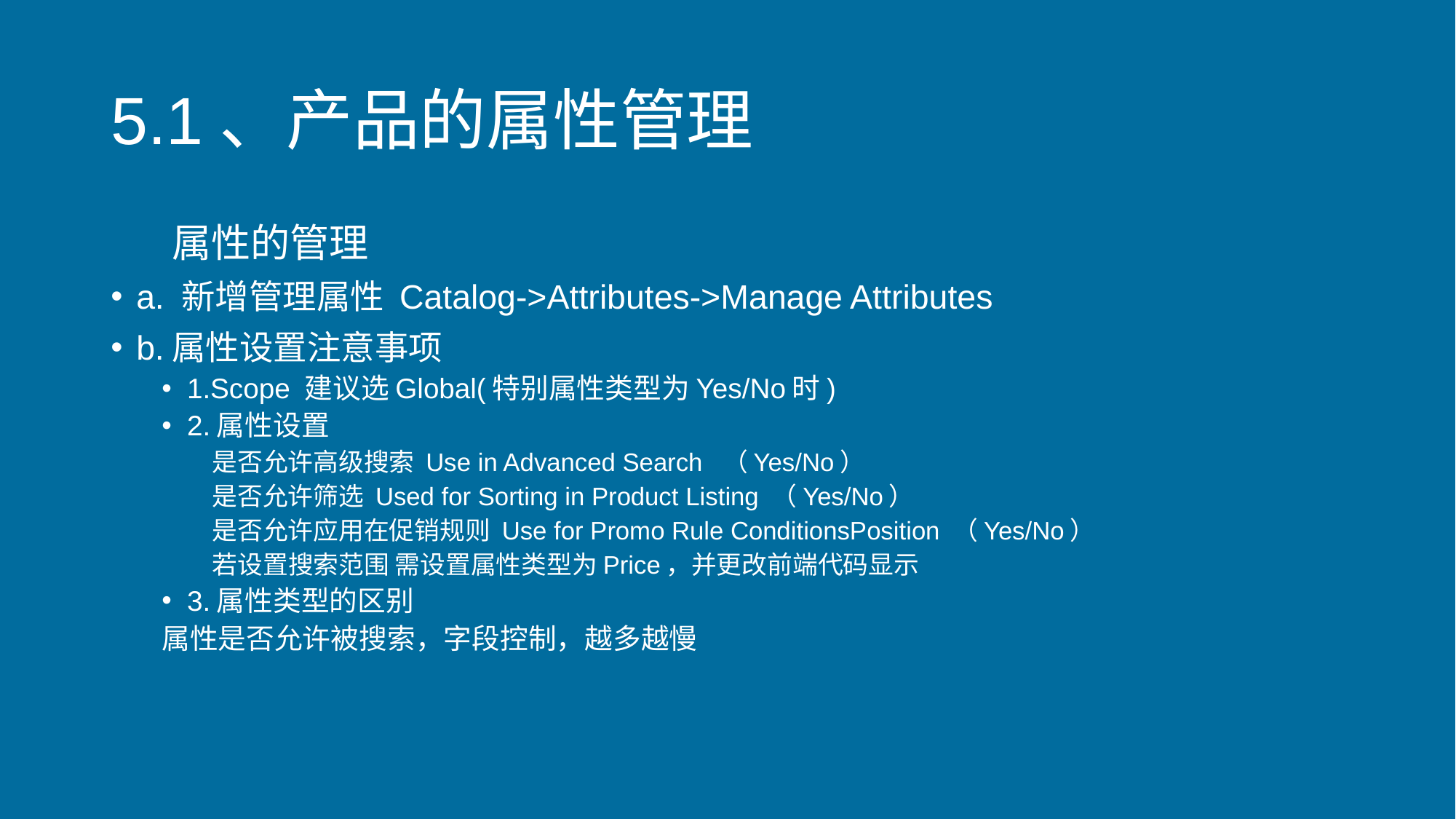

# 5.1、产品的属性管理
       属性的管理
a. 新增管理属性 Catalog->Attributes->Manage Attributes
b.属性设置注意事项
1.Scope 建议选Global(特别属性类型为Yes/No时)
2.属性设置
是否允许高级搜索 Use in Advanced Search  （Yes/No）
是否允许筛选 Used for Sorting in Product Listing （Yes/No）
	是否允许应用在促销规则 Use for Promo Rule ConditionsPosition （Yes/No）
若设置搜索范围 需设置属性类型为Price，并更改前端代码显示
3.属性类型的区别
属性是否允许被搜索，字段控制，越多越慢